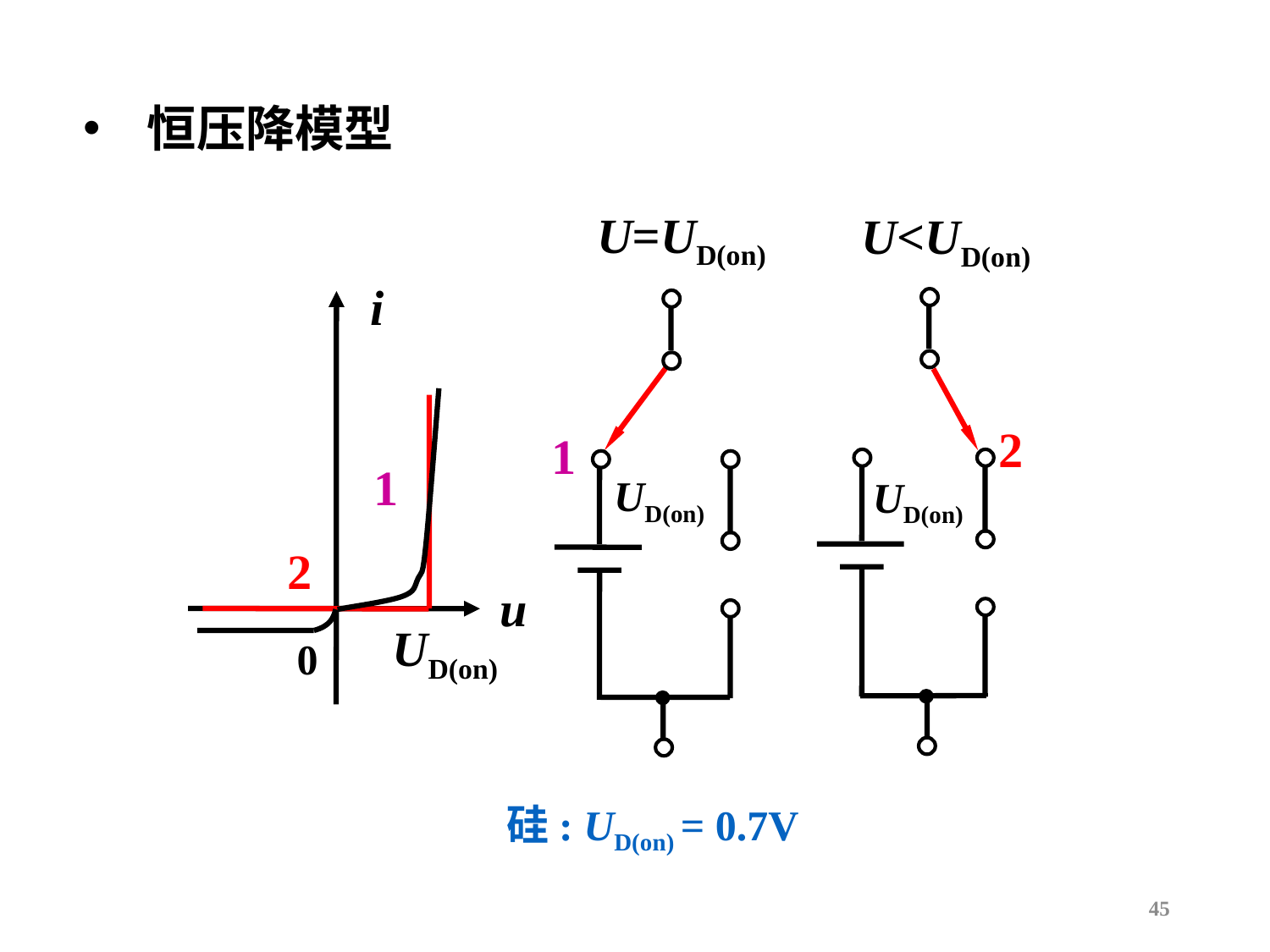

恒压降模型
U=UD(on)
U<UD(on)
i

u

0

2

UD(on)

1

UD(on)

1
2

UD(on)
硅: UD(on) = 0.7V
45